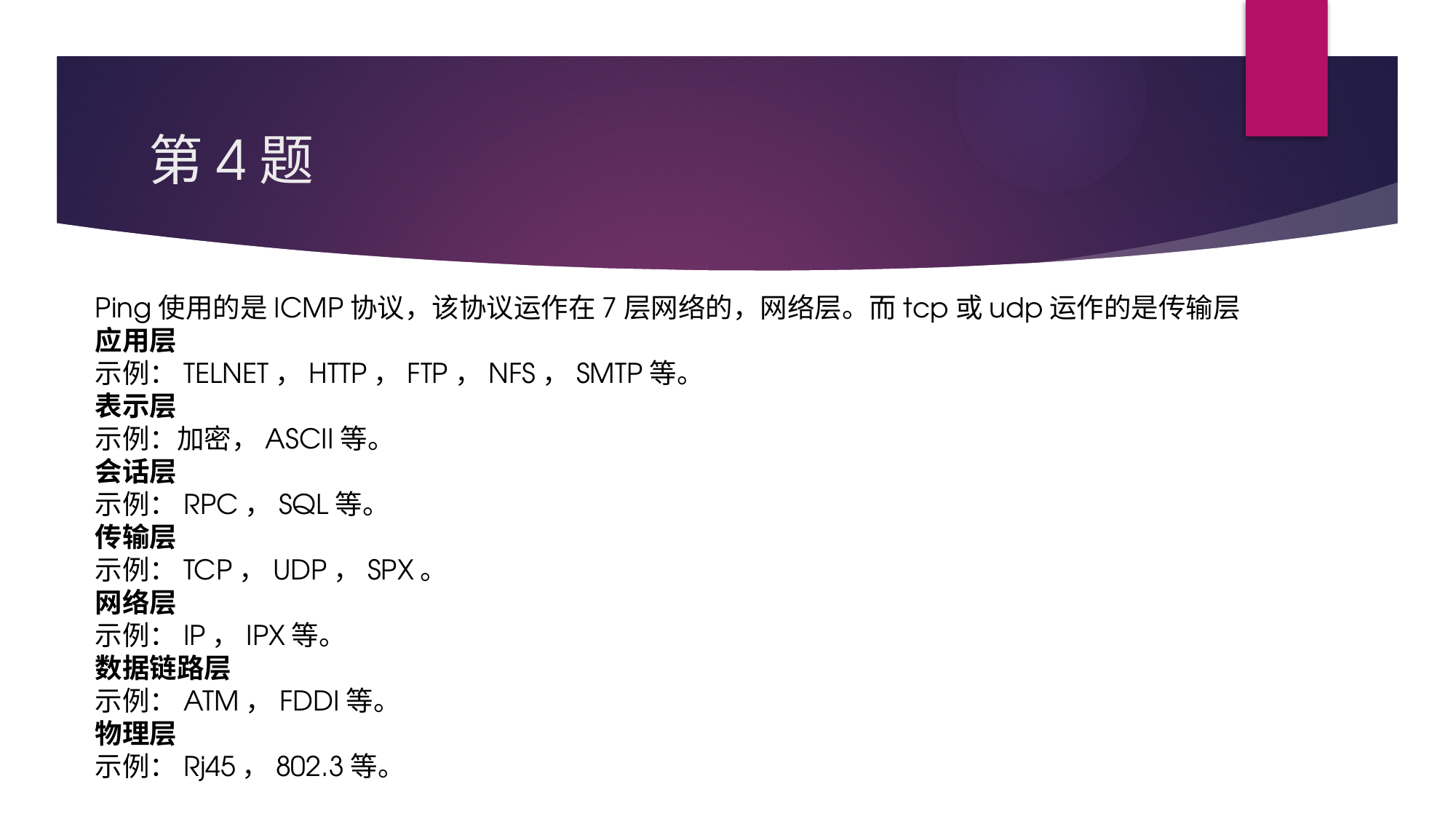

# 第4题
Ping使用的是ICMP协议，该协议运作在7层网络的，网络层。而tcp或udp运作的是传输层
应用层
示例：TELNET，HTTP，FTP，NFS，SMTP等。
表示层
示例：加密，ASCII等。
会话层
示例：RPC，SQL等。
传输层
示例：TCP，UDP，SPX。
网络层
示例：IP，IPX等。
数据链路层
示例：ATM，FDDI等。
物理层
示例：Rj45，802.3等。